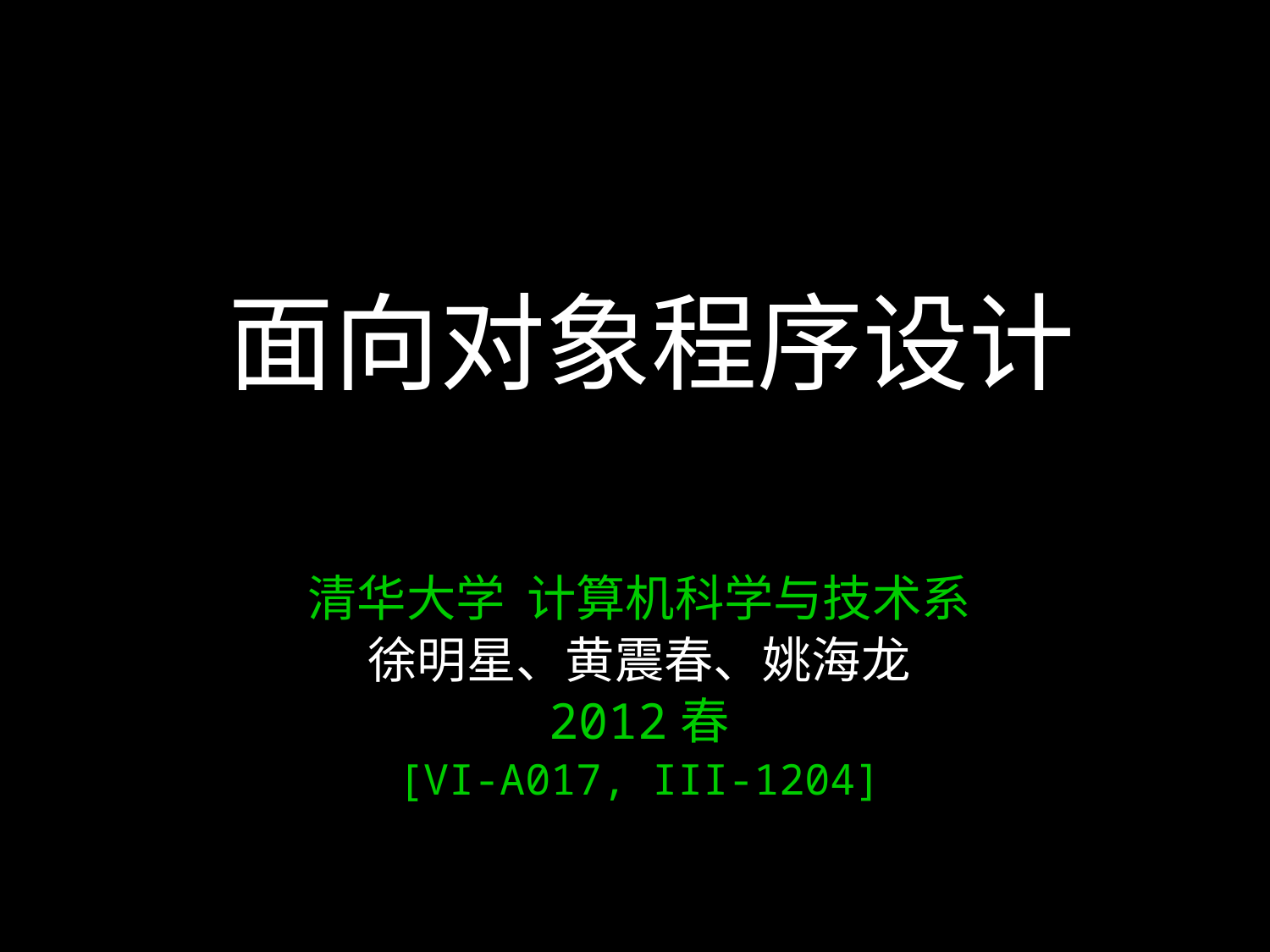

面向对象程序设计
清华大学  计算机科学与技术系
徐明星、黄震春、姚海龙
2012春
[VI-A017, III-1204]